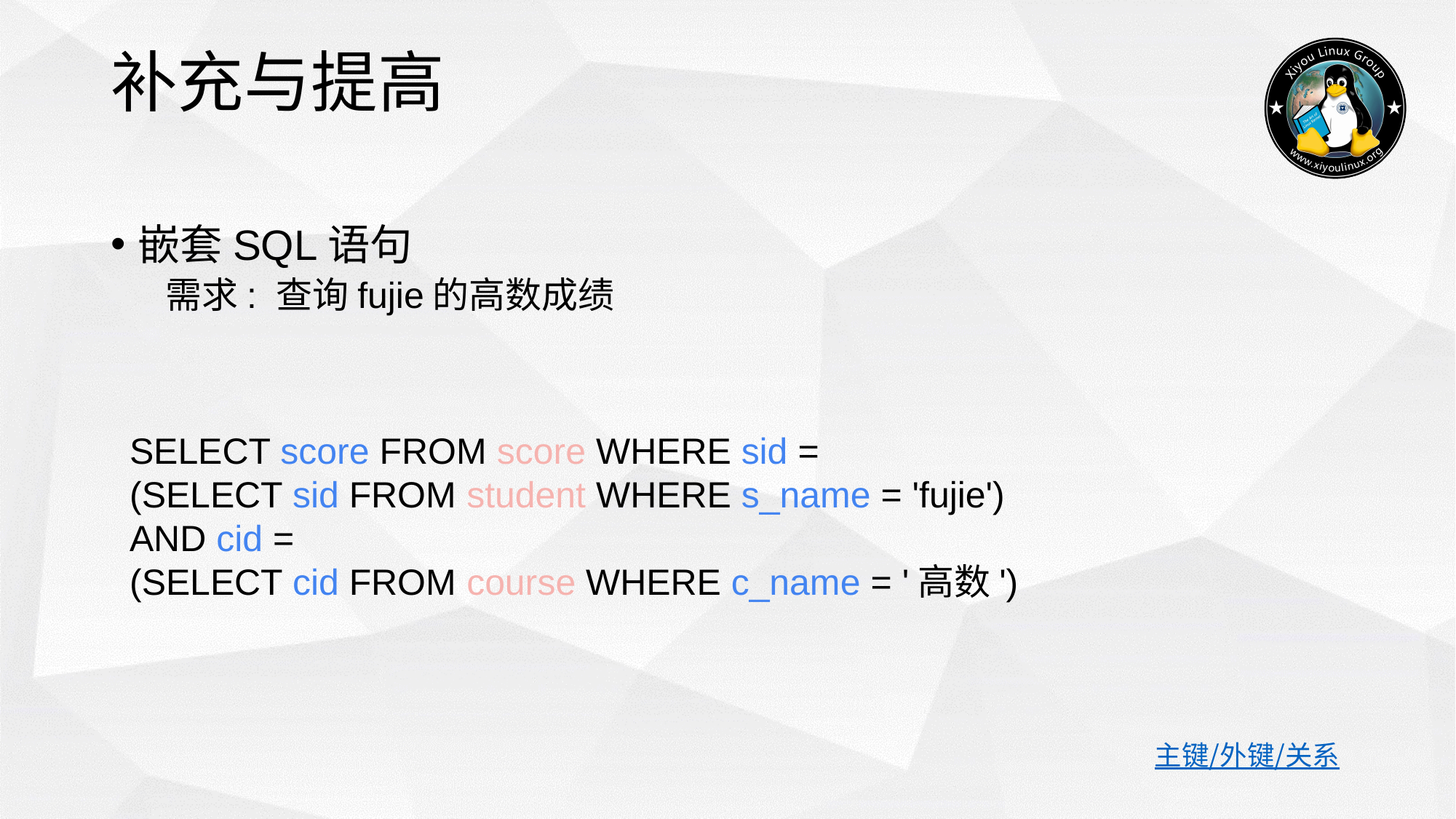

# 补充与提高
嵌套SQL语句
需求: 查询fujie的高数成绩

SELECT score FROM score WHERE sid =
(SELECT sid FROM student WHERE s_name = 'fujie')
AND cid =
(SELECT cid FROM course WHERE c_name = '高数')

主键/外键/关系